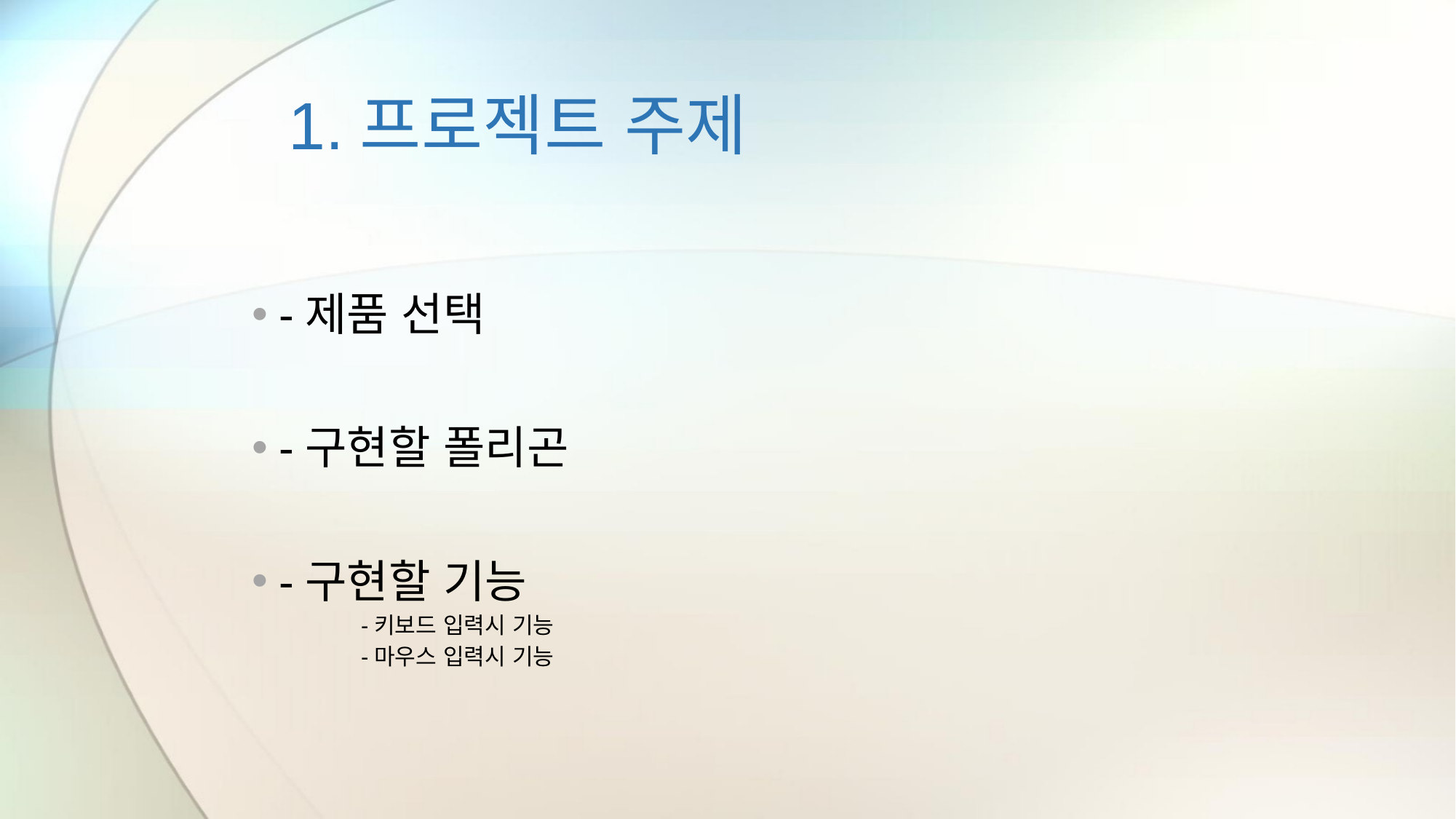

# 1.프로젝트 주제

-제품 선택

-구현할 폴리곤

-구현할 기능
	-키보드 입력시 기능
	-마우스 입력시 기능